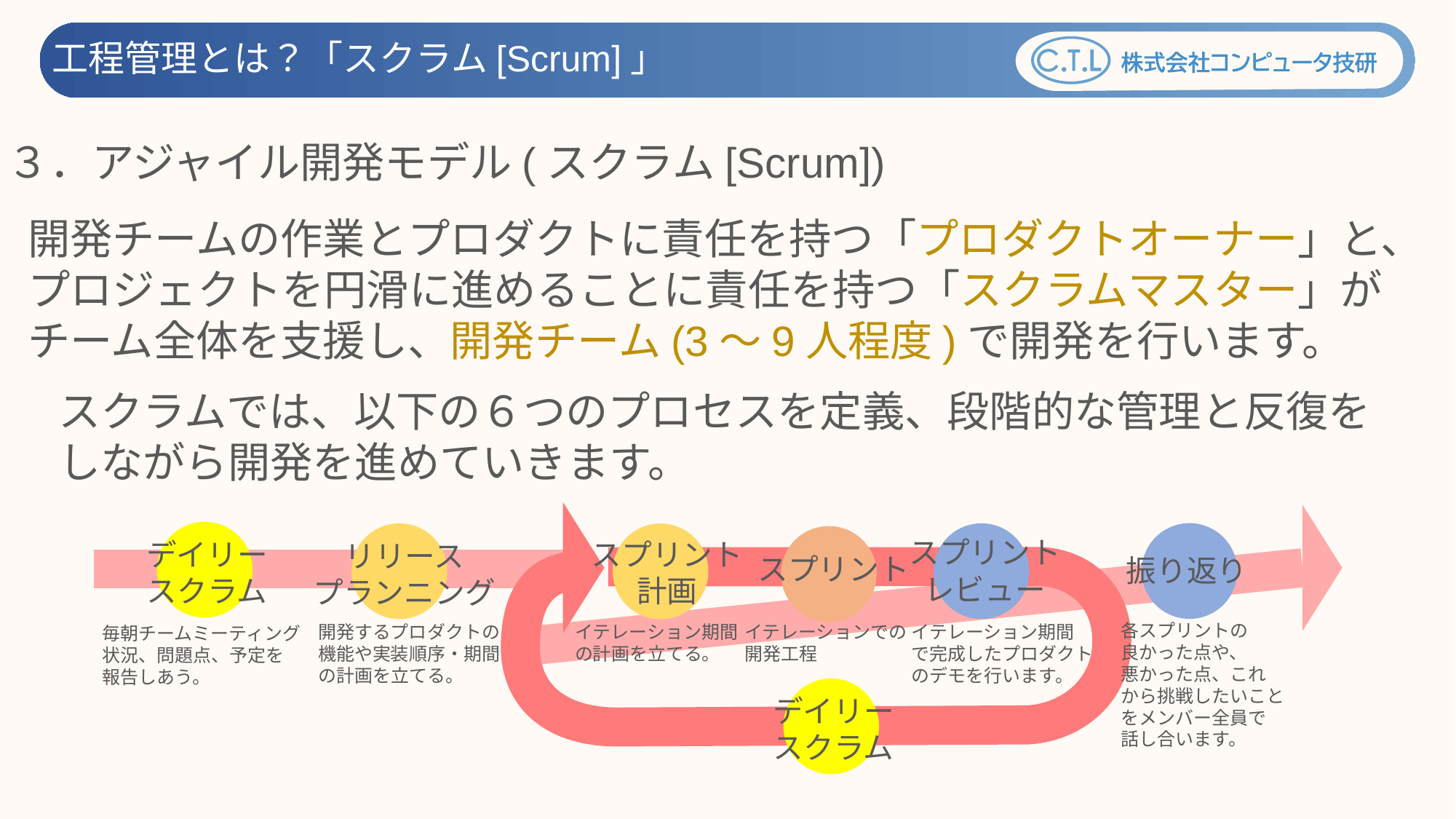

工程管理とは？「スクラム[Scrum]」
３．アジャイル開発モデル(スクラム[Scrum])
開発チームの作業とプロダクトに責任を持つ「プロダクトオーナー」と、
プロジェクトを円滑に進めることに責任を持つ「スクラムマスター」が
チーム全体を支援し、開発チーム(3～9人程度)で開発を行います。
スクラムでは、以下の６つのプロセスを定義、段階的な管理と反復を
しながら開発を進めていきます。

デイリー
スクラム

振り返り

スプリント
レビュー

リリース
プランニング

スプリント
計画

スプリント

各スプリントの
良かった点や、
悪かった点、これ
から挑戦したいこと
をメンバー全員で
話し合います。
開発するプロダクトの
機能や実装順序・期間
の計画を立てる。
イテレーション期間
の計画を立てる。
イテレーションでの
開発工程
イテレーション期間
で完成したプロダクト
のデモを行います。
毎朝チームミーティング
状況、問題点、予定を
報告しあう。

デイリー
スクラム